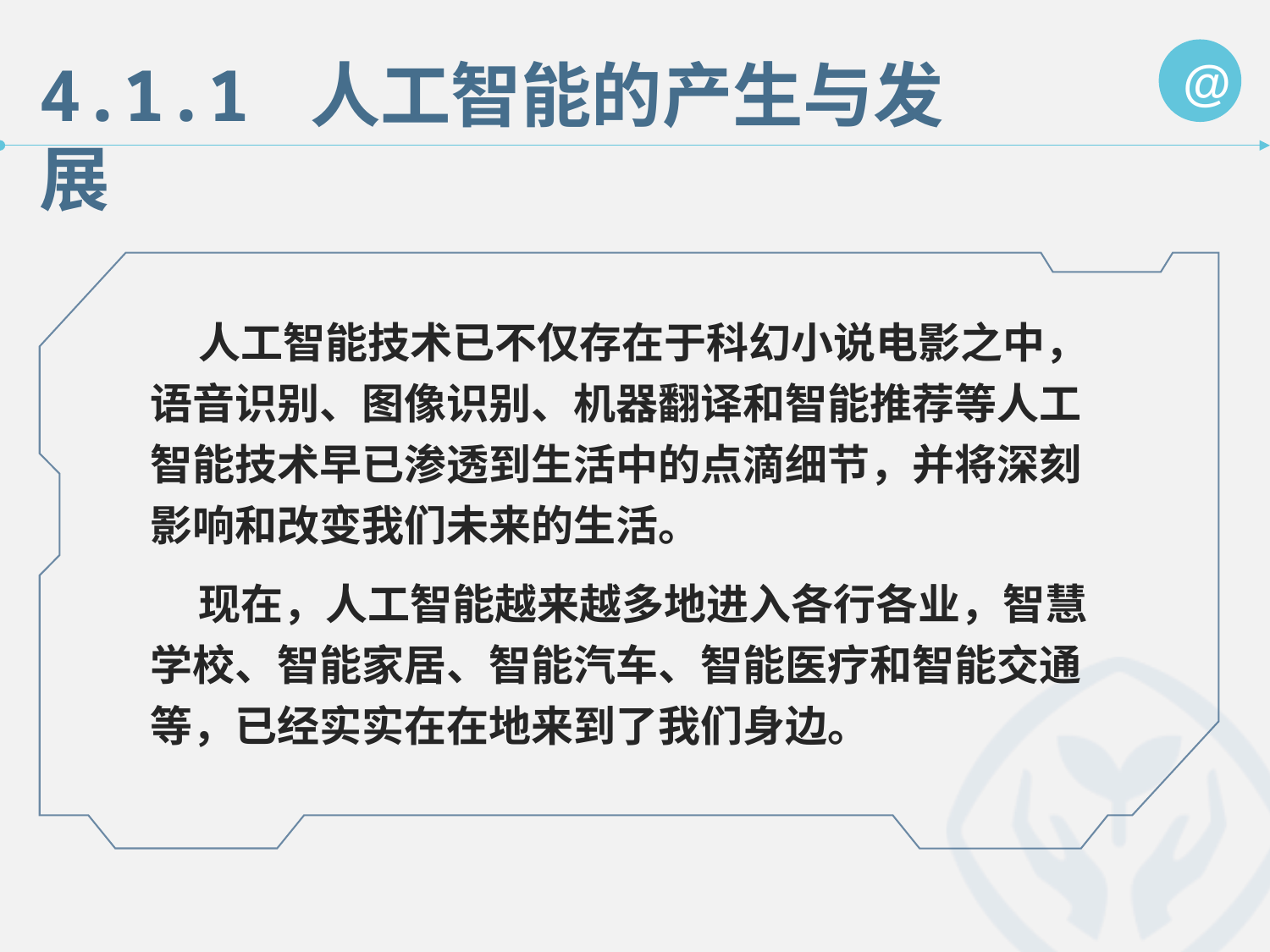

@
4.1.1 人工智能的产生与发展

    人工智能技术已不仅存在于科幻小说电影之中，语音识别、图像识别、机器翻译和智能推荐等人工智能技术早已渗透到生活中的点滴细节，并将深刻影响和改变我们未来的生活。
    现在，人工智能越来越多地进入各行各业，智慧学校、智能家居、智能汽车、智能医疗和智能交通等，已经实实在在地来到了我们身边。